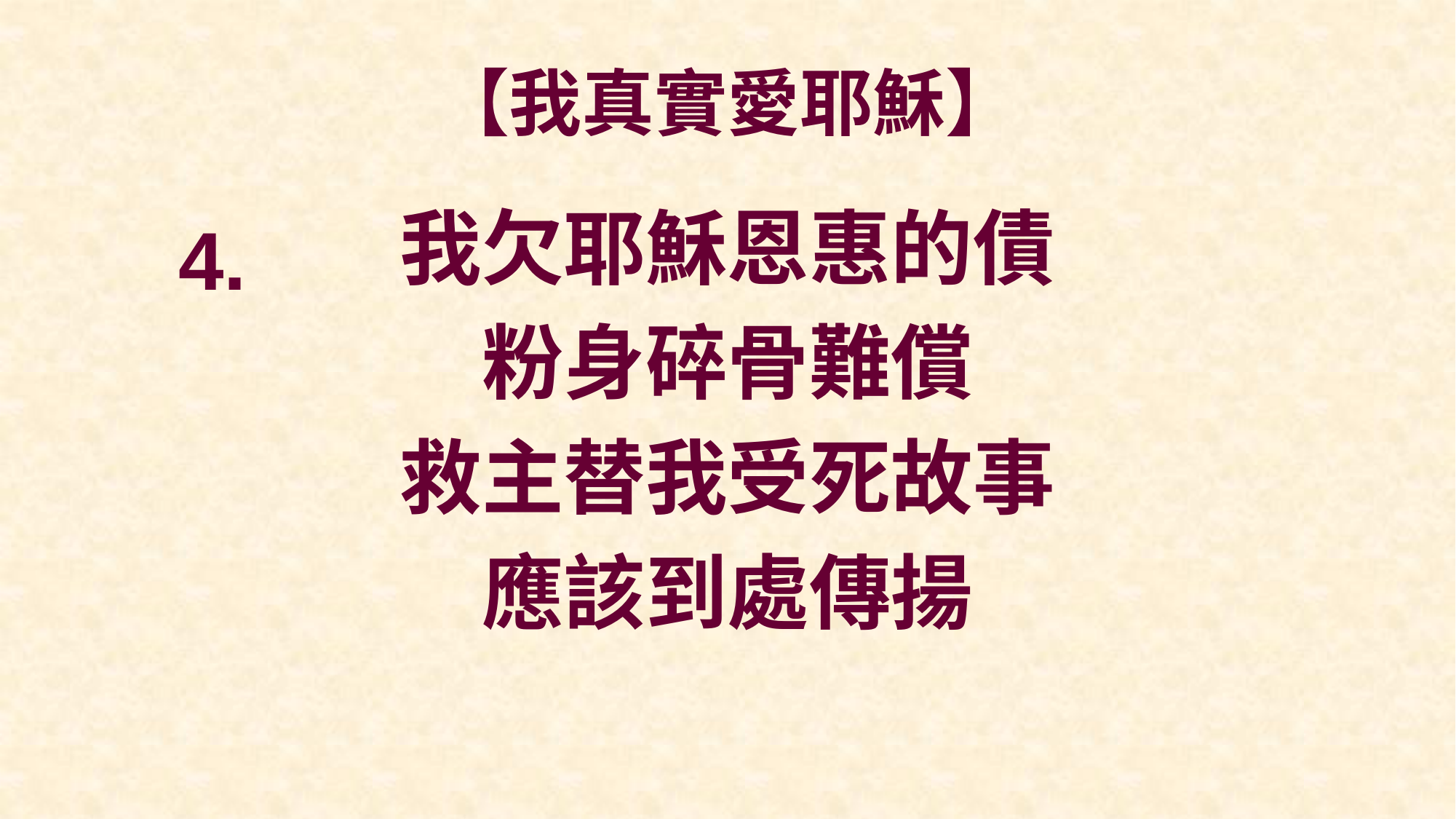

# 【我真實愛耶穌】
我欠耶穌恩惠的債
粉身碎骨難償
救主替我受死故事
應該到處傳揚
4.